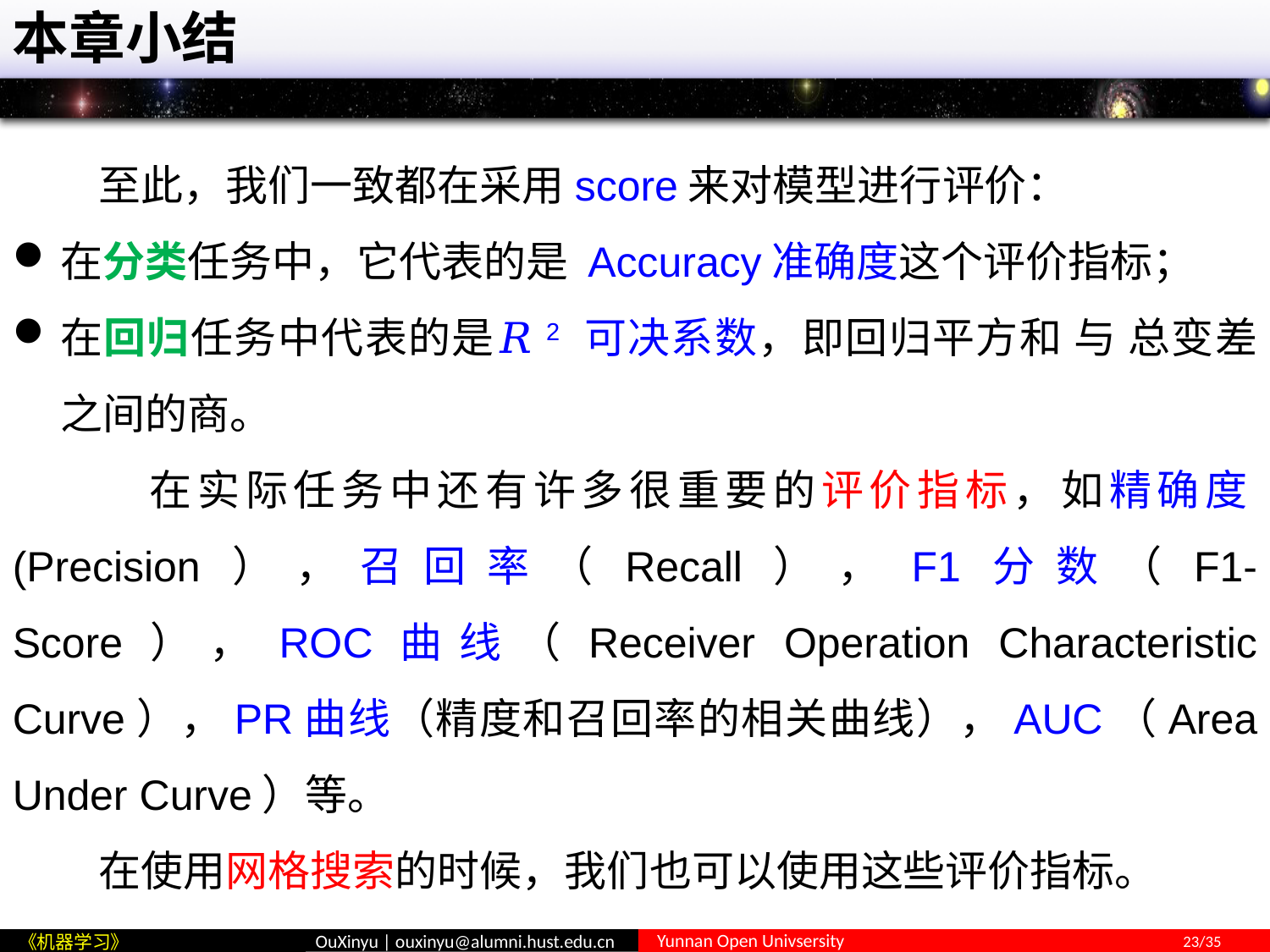

# 本章小结
        至此，我们一致都在采用score来对模型进行评价：
在分类任务中，它代表的是 Accuracy准确度这个评价指标；
在回归任务中代表的是𝑅2 可决系数，即回归平方和 与 总变差 之间的商。
        在实际任务中还有许多很重要的评价指标，如精确度(Precision），召回率（Recall），F1分数（F1-Score），ROC曲线（Receiver Operation Characteristic Curve），PR曲线（精度和召回率的相关曲线），AUC（Area Under Curve）等。
        在使用网格搜索的时候，我们也可以使用这些评价指标。